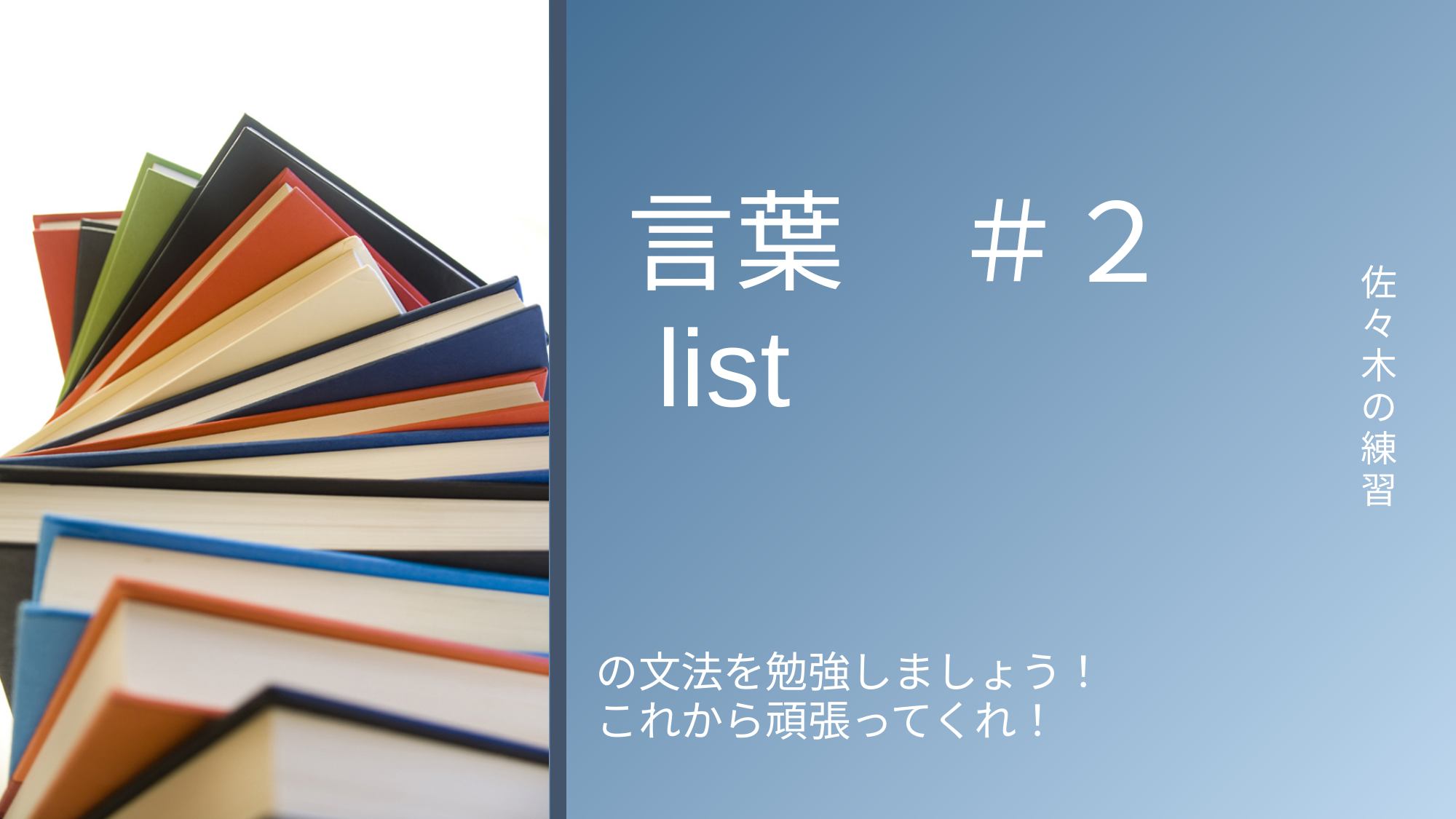

言葉　＃２
 list

佐
々
木
の
練
習

の文法を勉強しましょう！
これから頑張ってくれ！